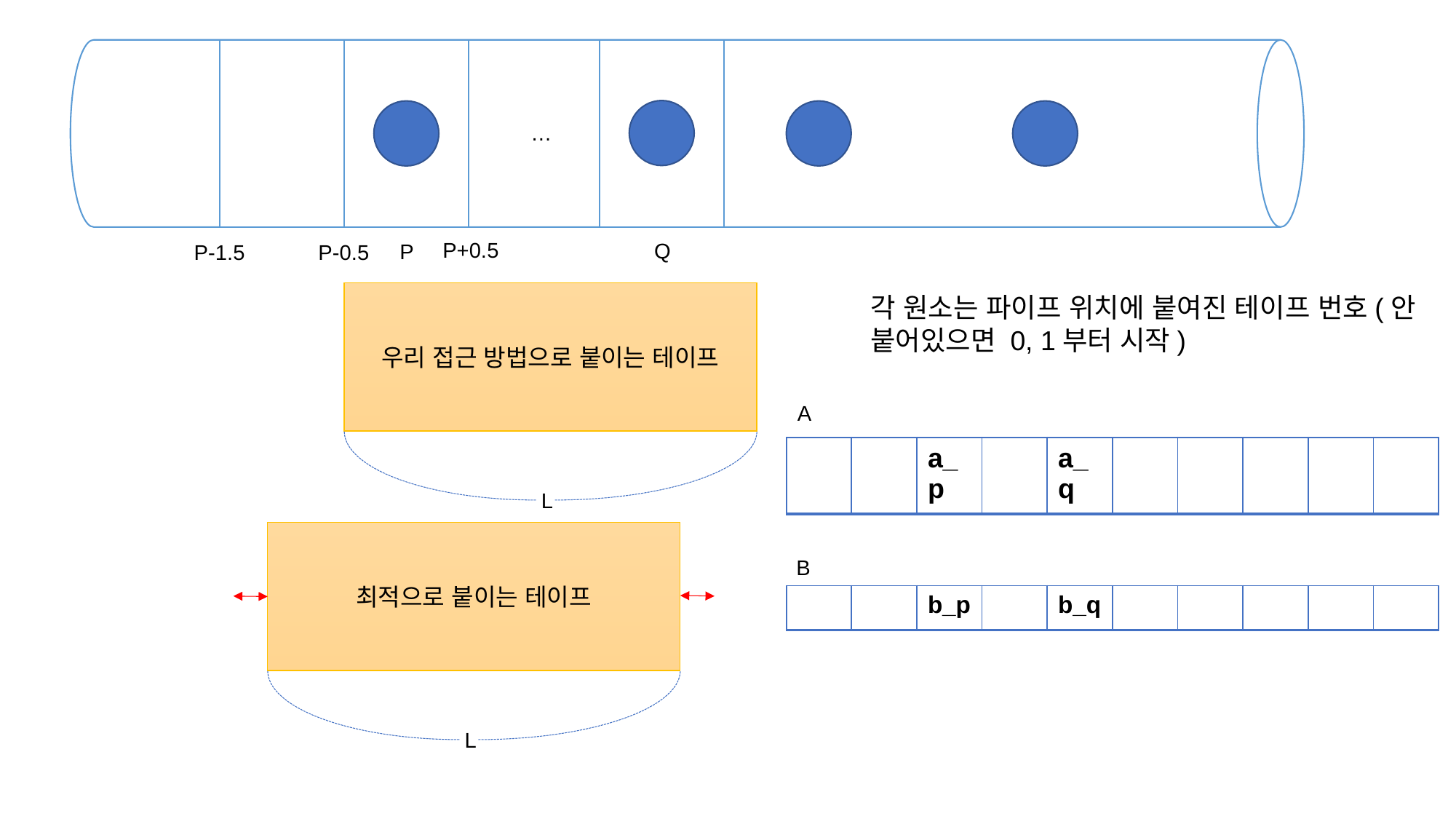

…
P+0.5
Q
P
P-0.5
P-1.5
우리 접근 방법으로 붙이는 테이프
각 원소는 파이프 위치에 붙여진 테이프 번호(안 붙어있으면 0, 1부터 시작)

A
|  |  | a\_p |  | a\_q |  |  |  |  |  |
| --- | --- | --- | --- | --- | --- | --- | --- | --- | --- |
L
최적으로 붙이는 테이프
B
|  |  | b\_p |  | b\_q |  |  |  |  |  |
| --- | --- | --- | --- | --- | --- | --- | --- | --- | --- |

L